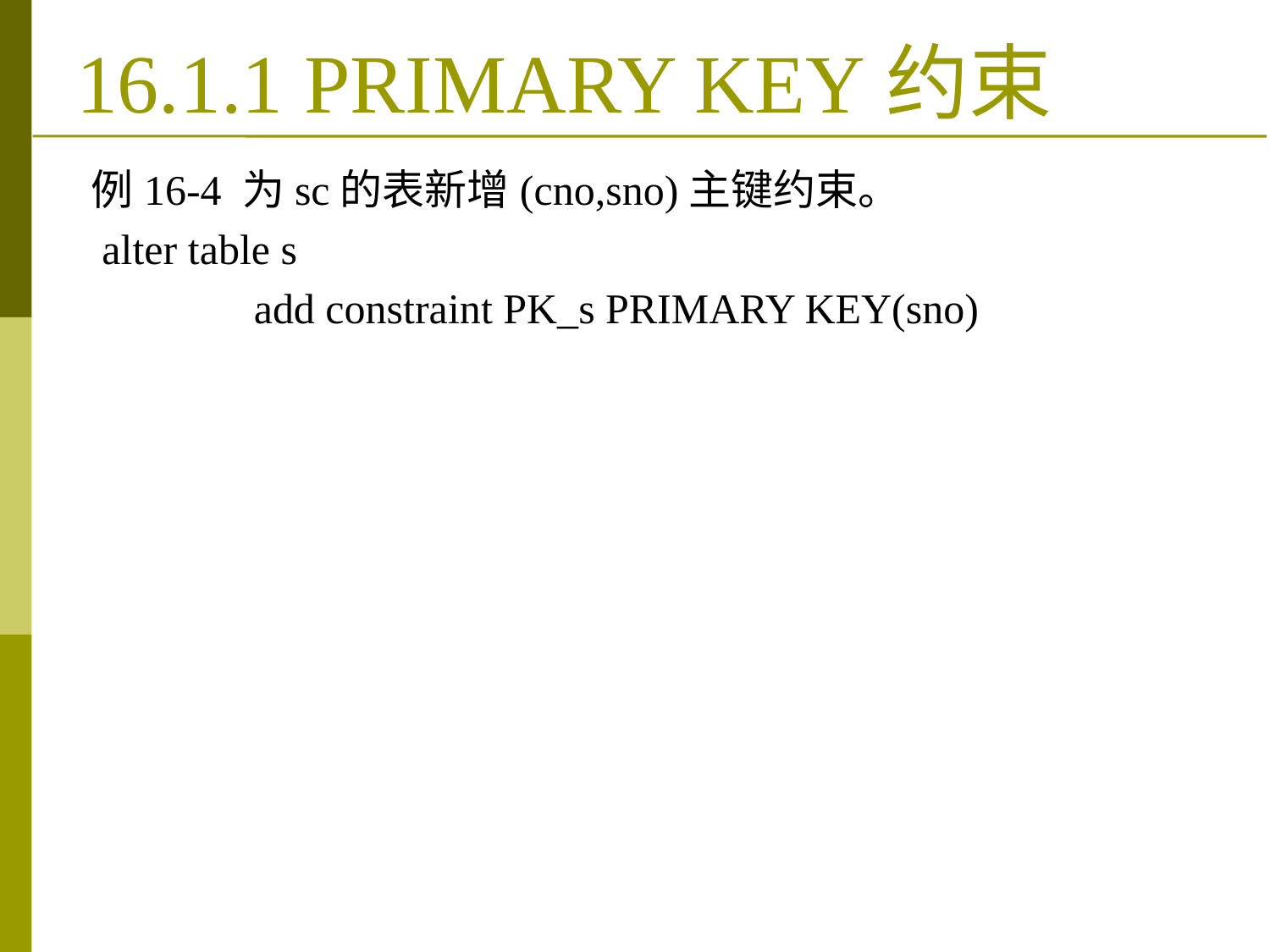

# 16.1.1 PRIMARY KEY约束
例16-4 为sc的表新增(cno,sno)主键约束。
 alter table s
		add constraint PK_s PRIMARY KEY(sno)